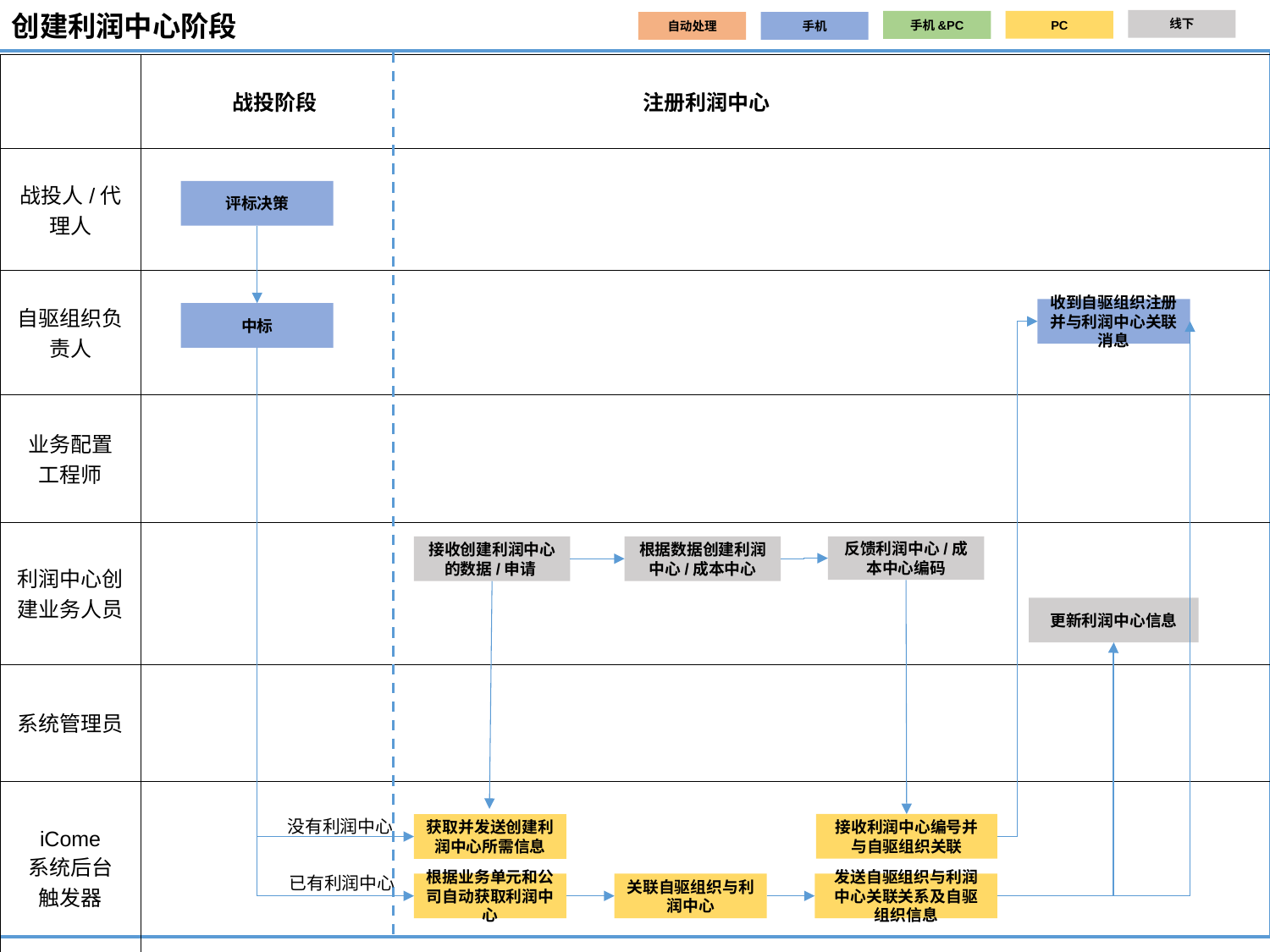

# 创建利润中心阶段
线下
PC
手机&PC
自动处理
手机
|  |
| --- |
|  | 战投阶段 注册利润中心 |
| --- | --- |
| 战投人/代理人 |  |
| 自驱组织负责人 |  |
| 业务配置 工程师 |  |
| 利润中心创建业务人员 |  |
| 系统管理员 |  |
| iCome 系统后台 触发器 |  |
评标决策
收到自驱组织注册并与利润中心关联消息
中标
接收创建利润中心的数据/申请
根据数据创建利润中心/成本中心
反馈利润中心/成本中心编码
更新利润中心信息
没有利润中心
接收利润中心编号并与自驱组织关联
获取并发送创建利润中心所需信息
已有利润中心
根据业务单元和公司自动获取利润中心
关联自驱组织与利润中心
发送自驱组织与利润中心关联关系及自驱组织信息